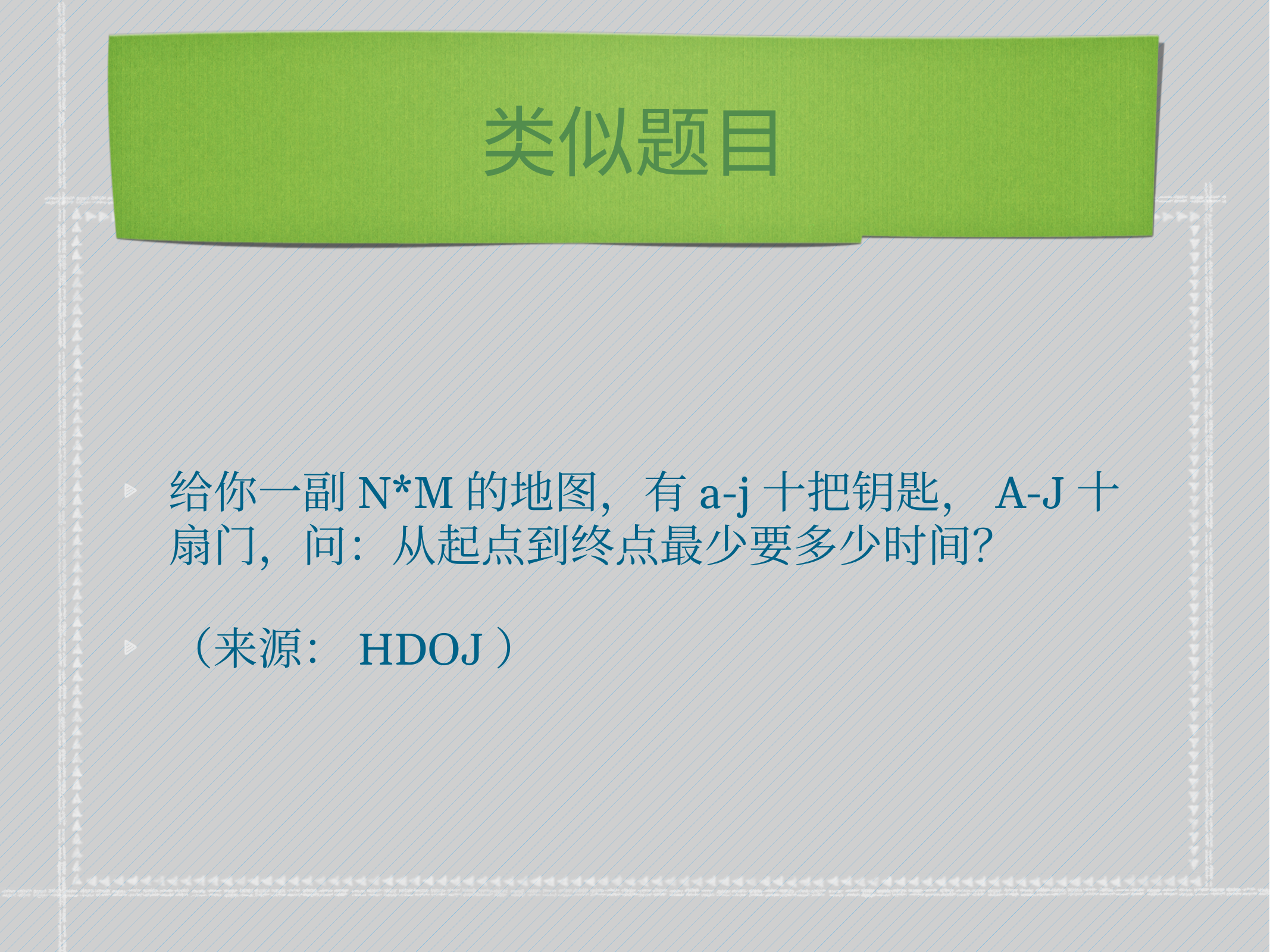

# 类似题目
给你一副N*M的地图，有a-j十把钥匙，A-J十扇门，问：从起点到终点最少要多少时间？
（来源：HDOJ）